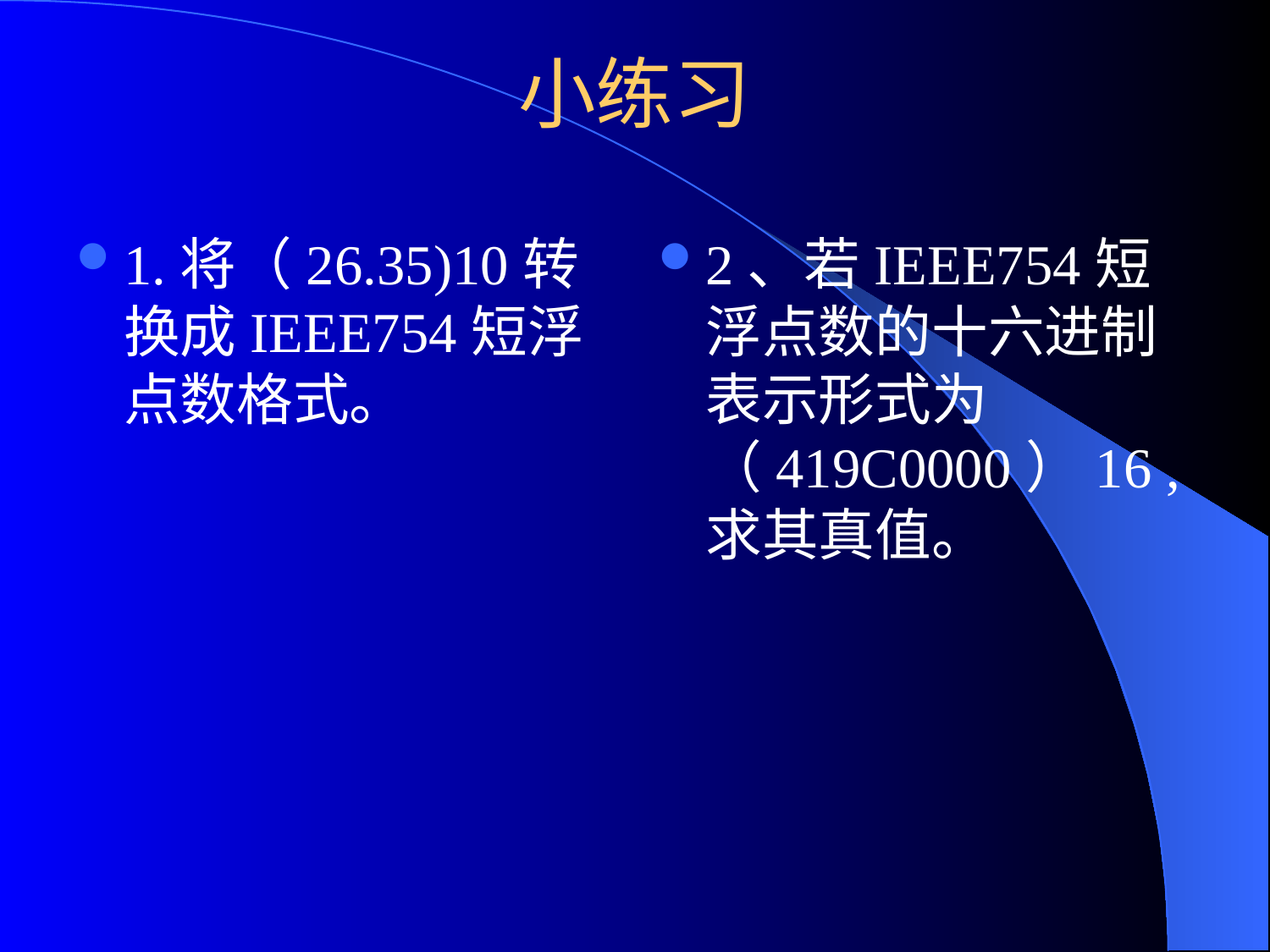

# 小练习
1.将（26.35)10转换成IEEE754短浮点数格式。
2、若IEEE754短浮点数的十六进制表示形式为（419C0000）16 ,求其真值。